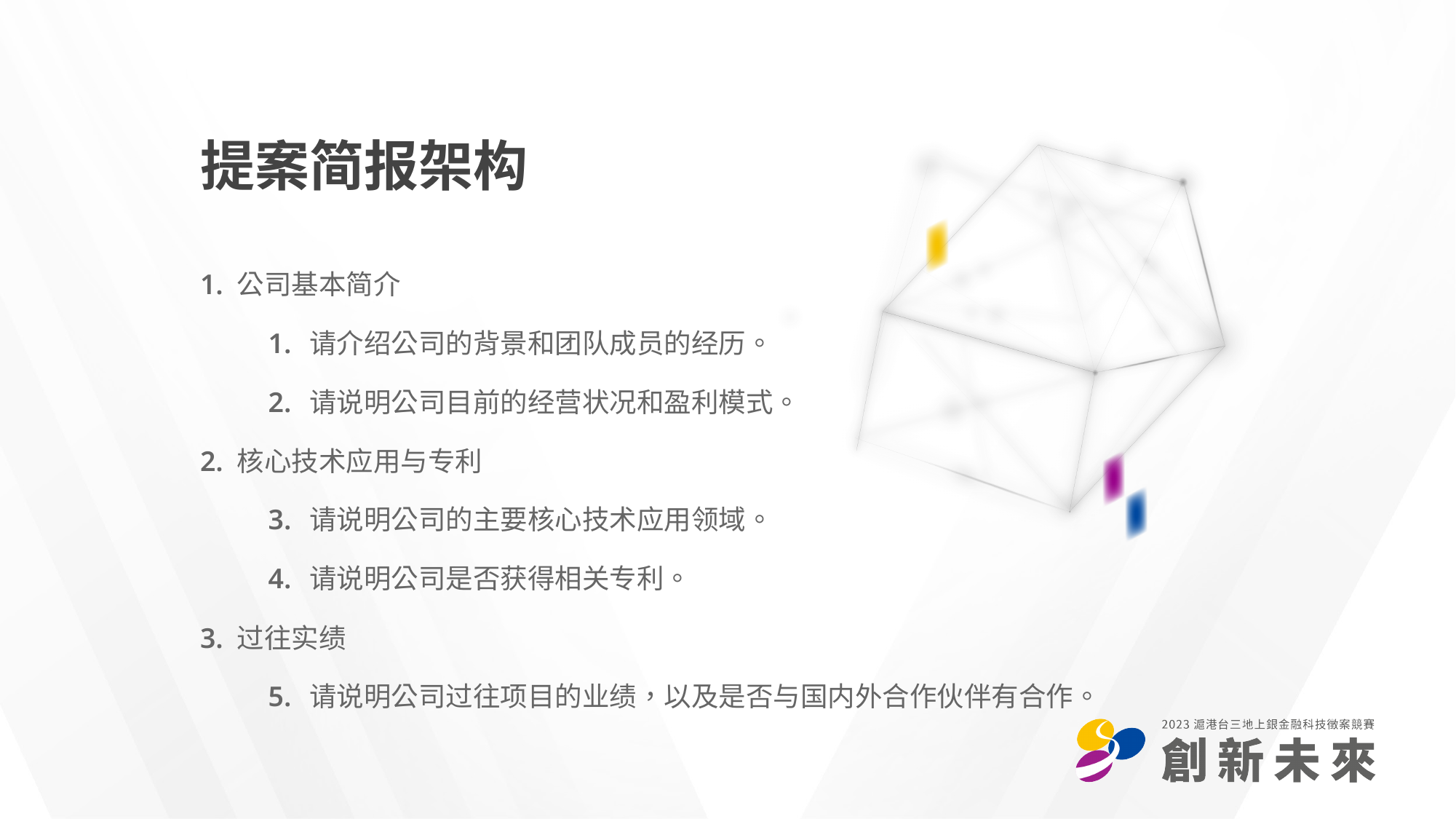

提案简报架构
1. 公司基本简介
请介绍公司的背景和团队成员的经历。
请说明公司目前的经营状况和盈利模式。
2. 核心技术应用与专利
请说明公司的主要核心技术应用领域。
请说明公司是否获得相关专利。
3. 过往实绩
请说明公司过往项目的业绩，以及是否与国内外合作伙伴有合作。